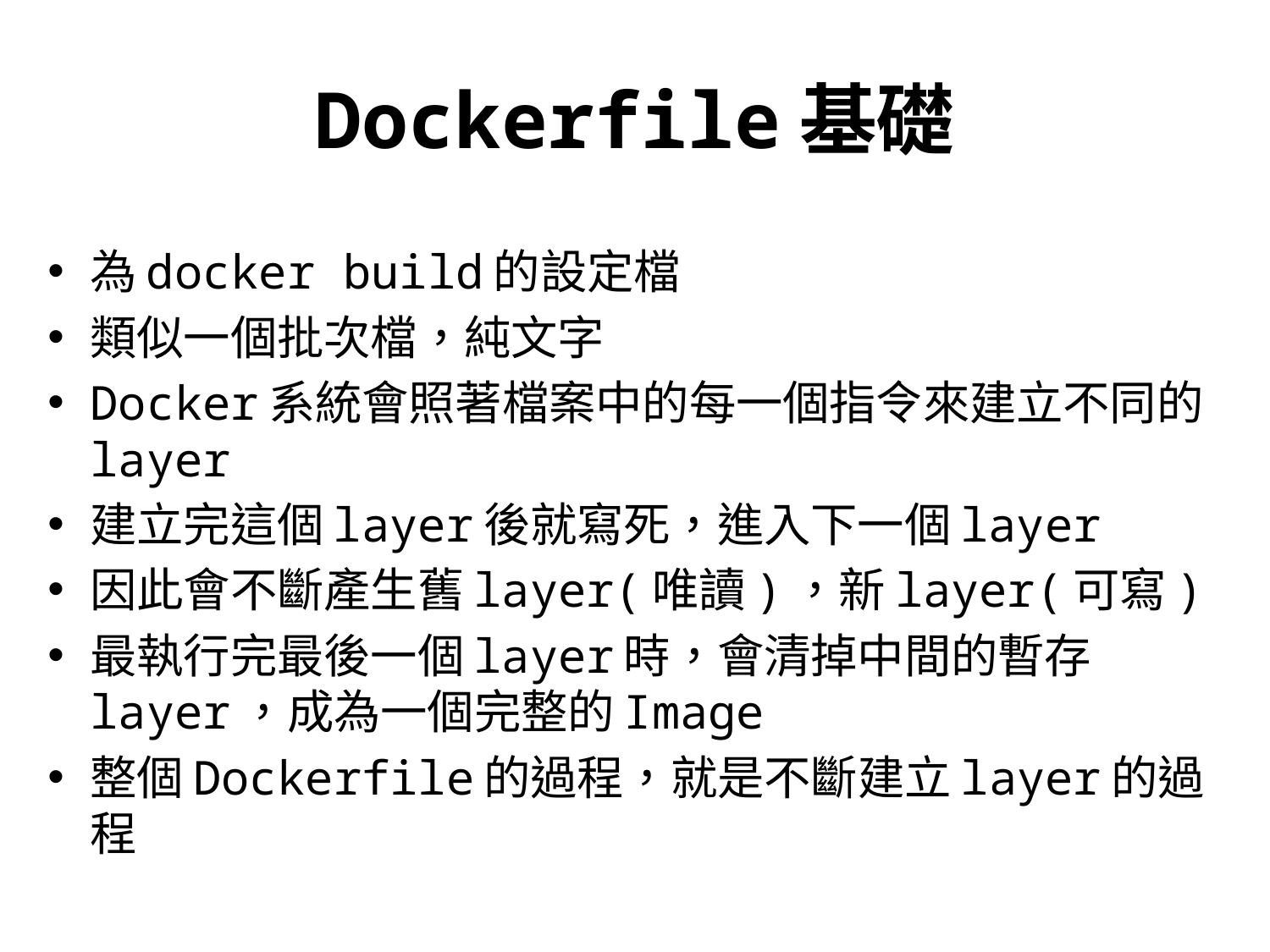

# Dockerfile基礎
為docker build的設定檔
類似一個批次檔，純文字
Docker系統會照著檔案中的每一個指令來建立不同的layer
建立完這個layer後就寫死，進入下一個layer
因此會不斷產生舊layer(唯讀)，新layer(可寫)
最執行完最後一個layer時，會清掉中間的暫存layer，成為一個完整的Image
整個Dockerfile的過程，就是不斷建立layer的過程